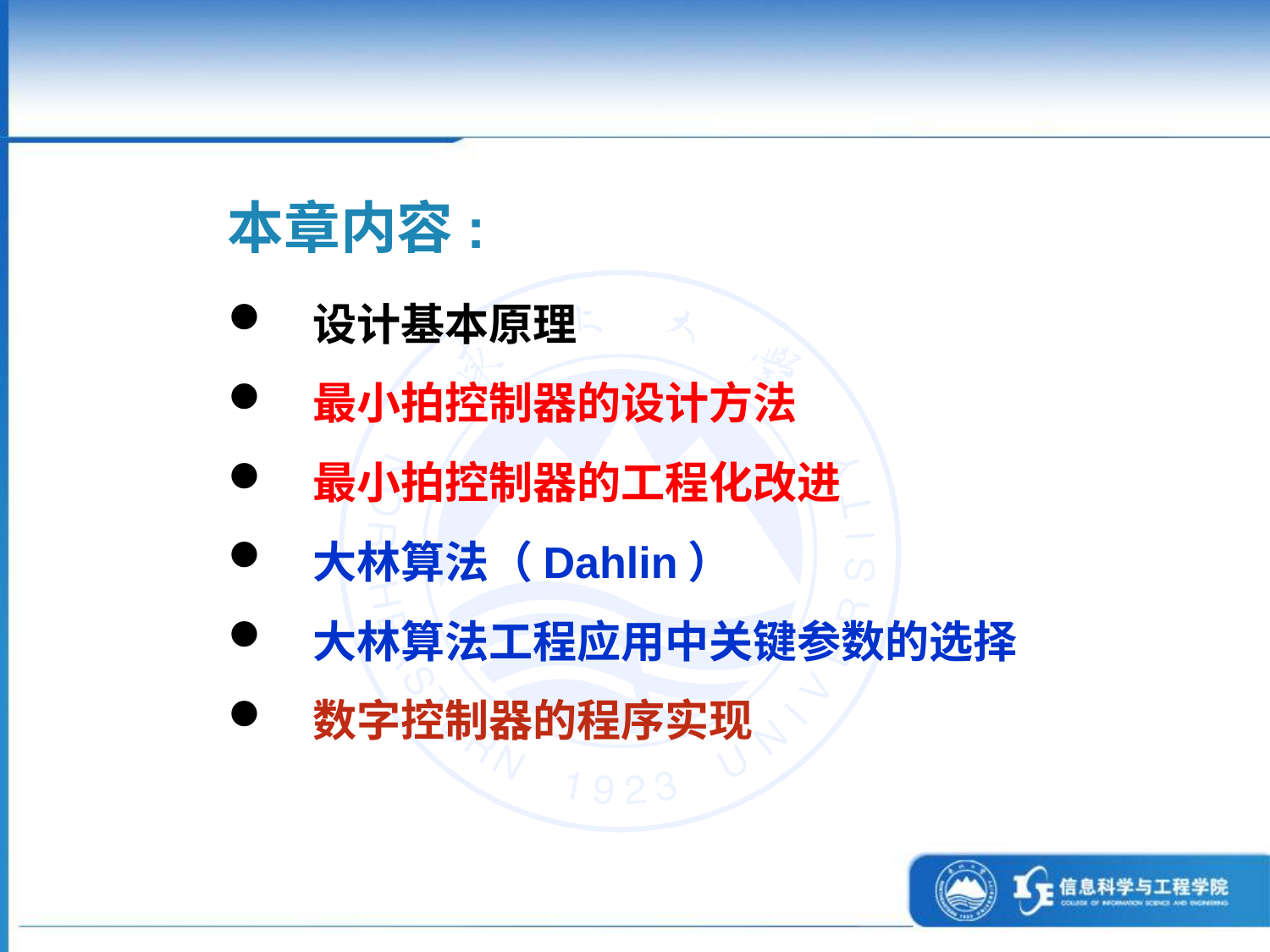

本章内容:
   设计基本原理
   最小拍控制器的设计方法
   最小拍控制器的工程化改进
   大林算法（Dahlin）
   大林算法工程应用中关键参数的选择
   数字控制器的程序实现